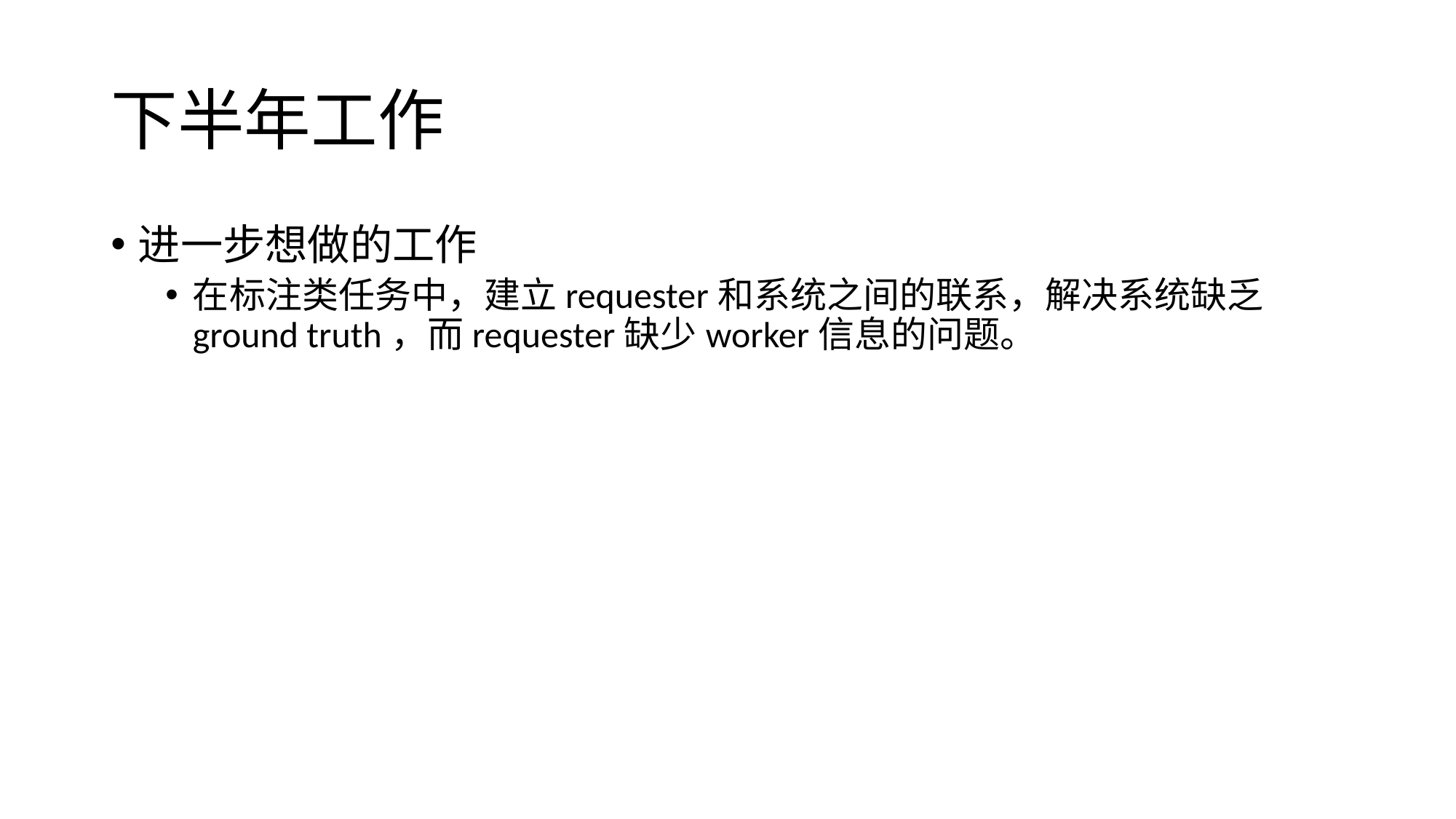

# 下半年工作
进一步想做的工作
在标注类任务中，建立requester和系统之间的联系，解决系统缺乏ground truth，而requester缺少worker信息的问题。